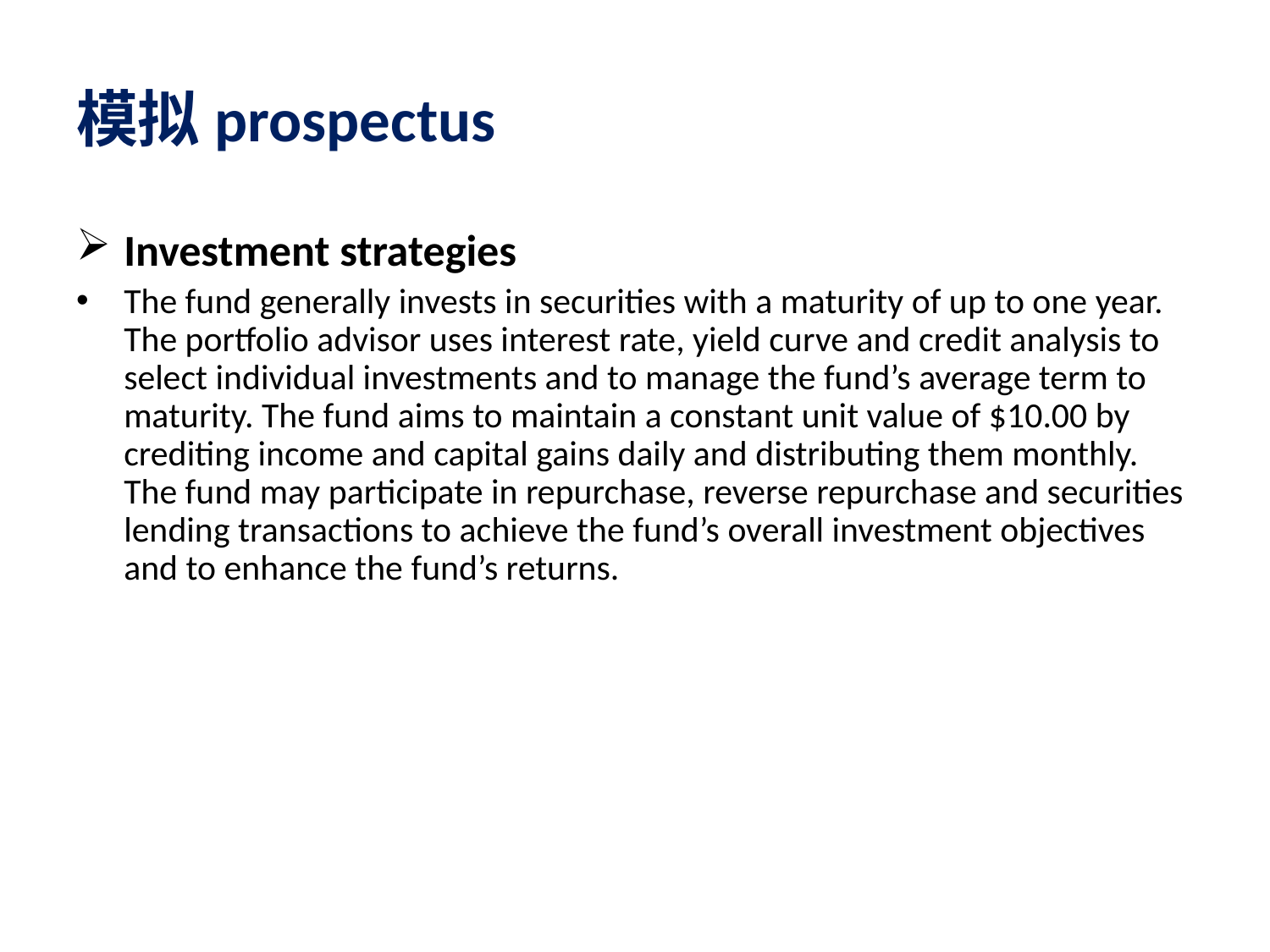

# 模拟prospectus
Investment strategies
The fund generally invests in securities with a maturity of up to one year. The portfolio advisor uses interest rate, yield curve and credit analysis to select individual investments and to manage the fund’s average term to maturity. The fund aims to maintain a constant unit value of $10.00 by crediting income and capital gains daily and distributing them monthly. The fund may participate in repurchase, reverse repurchase and securities lending transactions to achieve the fund’s overall investment objectives and to enhance the fund’s returns.